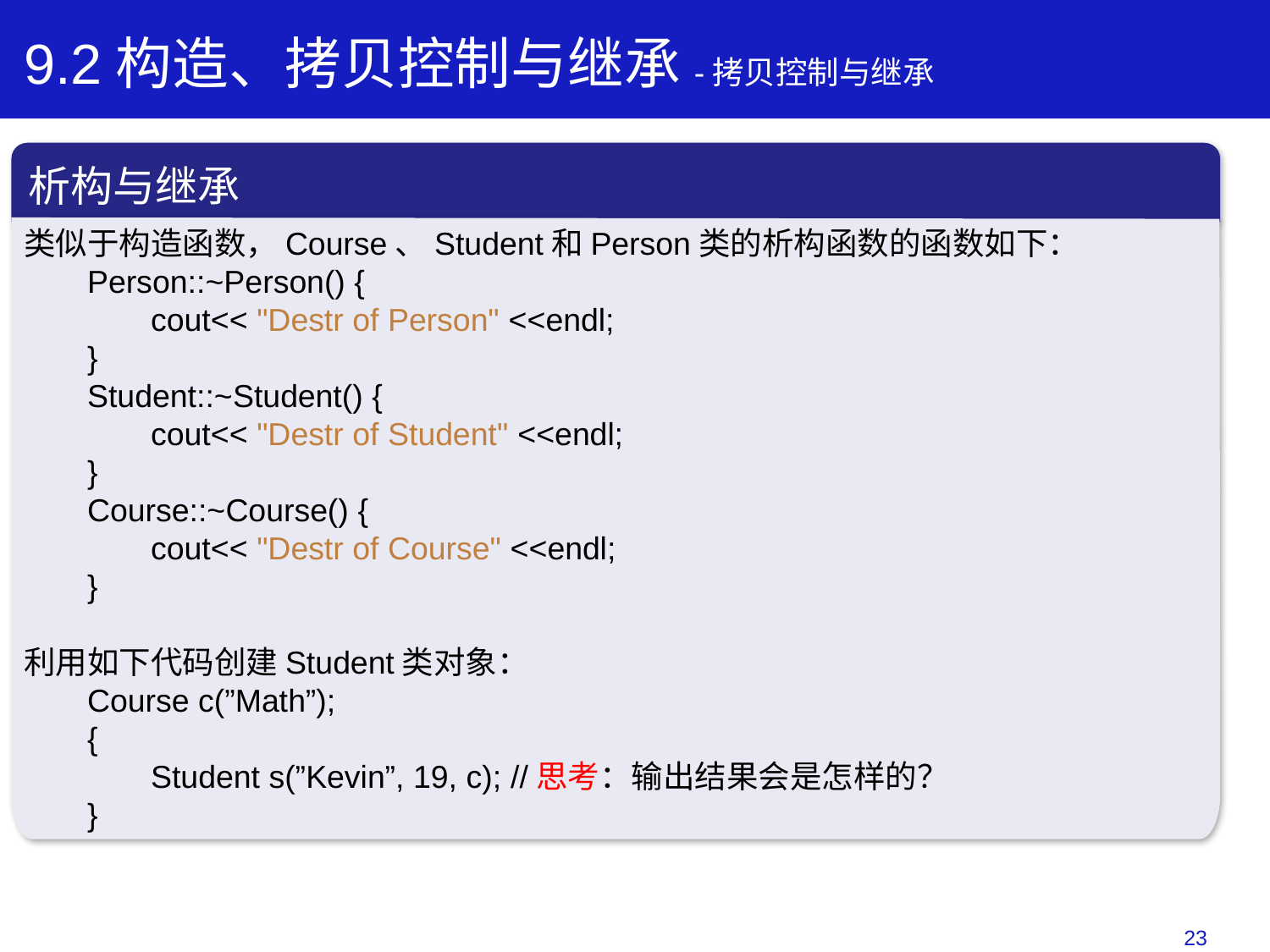

9.2构造、拷贝控制与继承-拷贝控制与继承
析构与继承
类似于构造函数，Course、Student和Person类的析构函数的函数如下：
Person::~Person() {
cout<< "Destr of Person" <<endl;
}
Student::~Student() {
cout<< "Destr of Student" <<endl;
}
Course::~Course() {
cout<< "Destr of Course" <<endl;
}

利用如下代码创建Student类对象：
Course c(”Math”);
{
Student s(”Kevin”, 19, c); //思考：输出结果会是怎样的？
}
学习目标
23